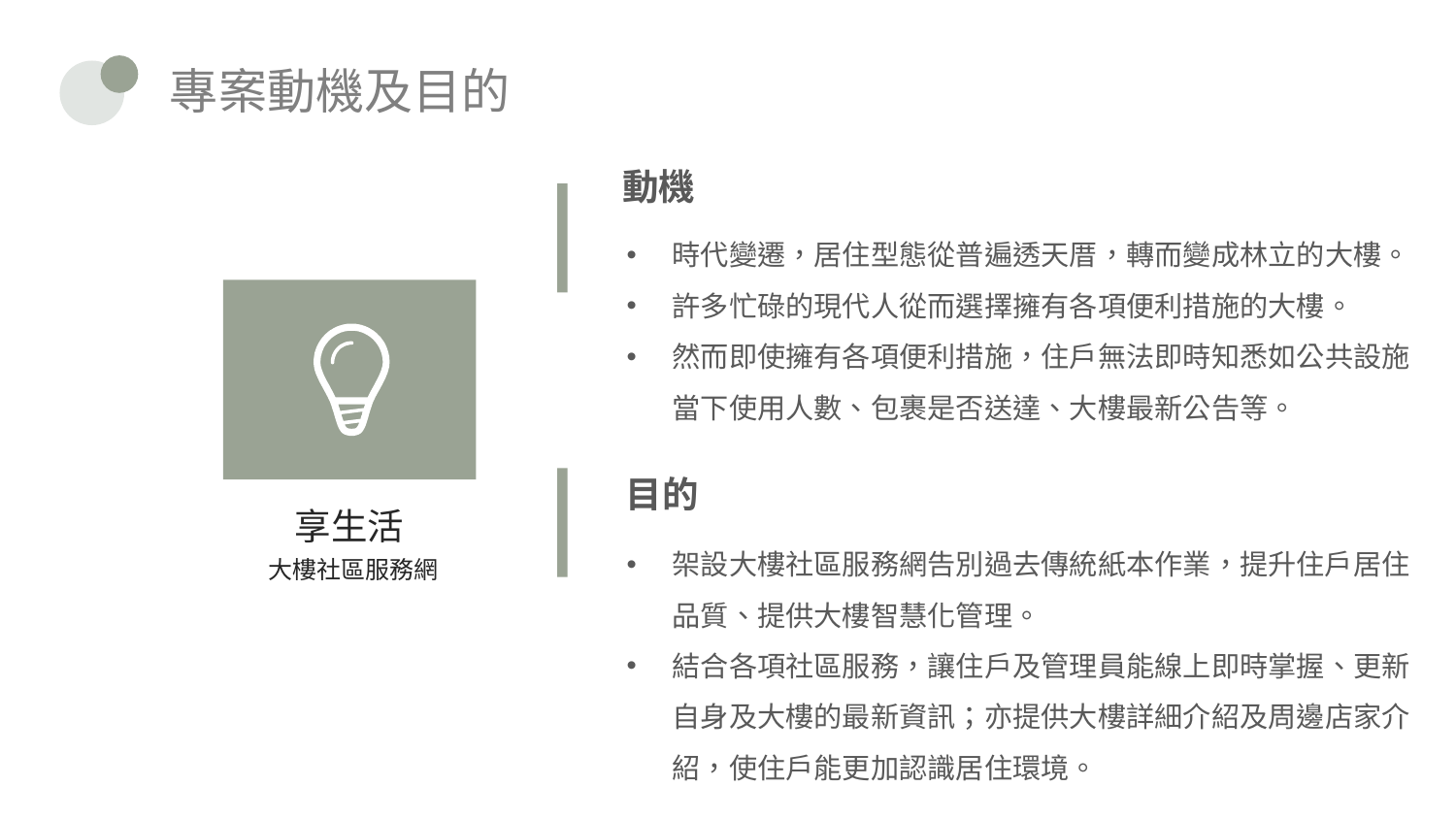

專案動機及目的
動機

時代變遷，居住型態從普遍透天厝，轉而變成林立的大樓。
許多忙碌的現代人從而選擇擁有各項便利措施的大樓。
然而即使擁有各項便利措施，住戶無法即時知悉如公共設施當下使用人數、包裹是否送達、大樓最新公告等。

目的

享生活
架設大樓社區服務網告別過去傳統紙本作業，提升住戶居住品質、提供大樓智慧化管理。
結合各項社區服務，讓住戶及管理員能線上即時掌握、更新自身及大樓的最新資訊；亦提供大樓詳細介紹及周邊店家介紹，使住戶能更加認識居住環境。

大樓社區服務網